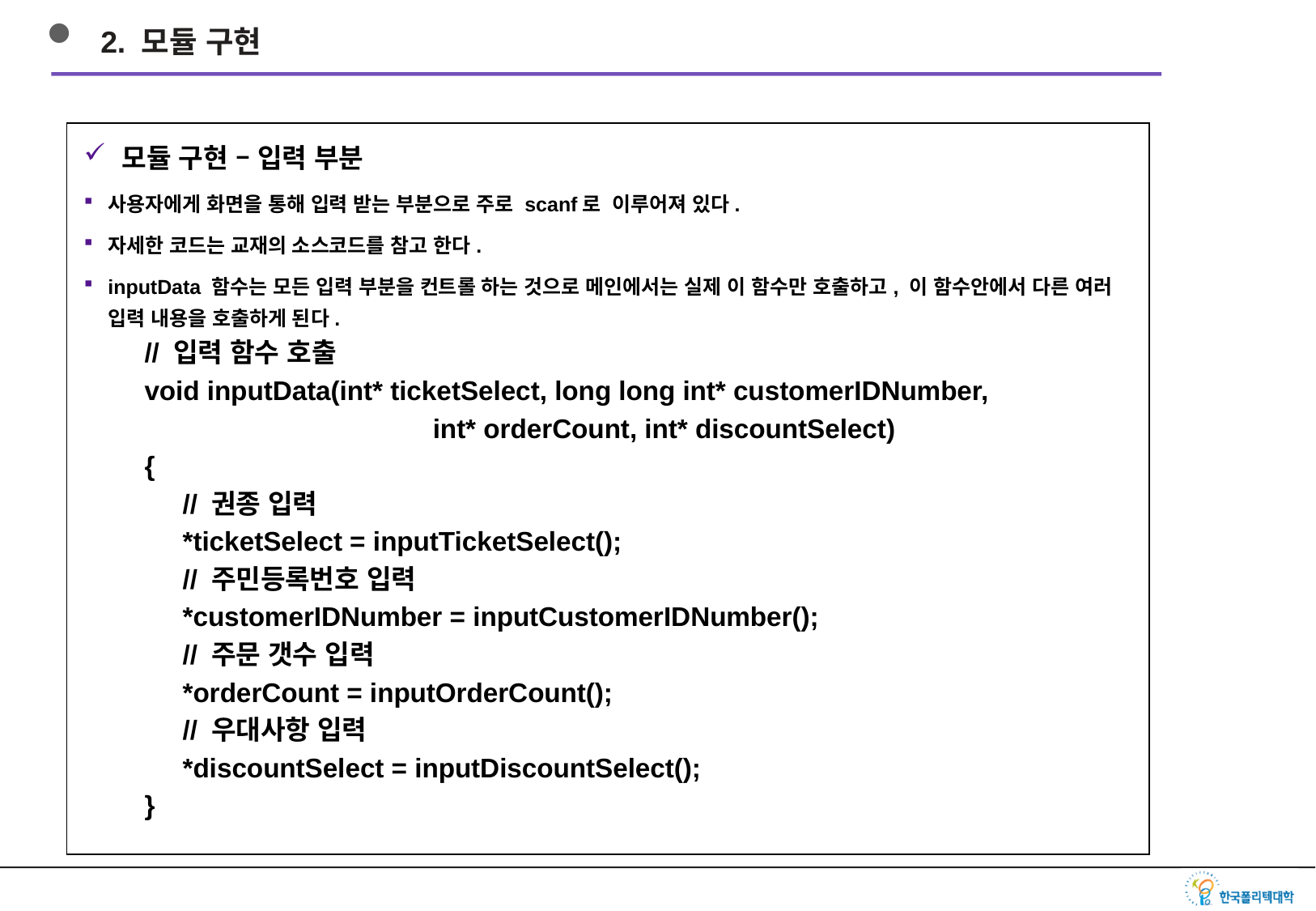

2. 모듈 구현
모듈 구현 – 입력 부분
사용자에게 화면을 통해 입력 받는 부분으로 주로 scanf로  이루어져 있다.
자세한 코드는 교재의 소스코드를 참고 한다.
inputData 함수는 모든 입력 부분을 컨트롤 하는 것으로 메인에서는 실제 이 함수만 호출하고, 이 함수안에서 다른 여러 입력 내용을 호출하게 된다.
// 입력 함수 호출
void inputData(int* ticketSelect, long long int* customerIDNumber,
			 int* orderCount, int* discountSelect)
{
	// 권종 입력
	*ticketSelect = inputTicketSelect();
	// 주민등록번호 입력
	*customerIDNumber = inputCustomerIDNumber();
	// 주문 갯수 입력
	*orderCount = inputOrderCount();
	// 우대사항 입력
	*discountSelect = inputDiscountSelect();
}